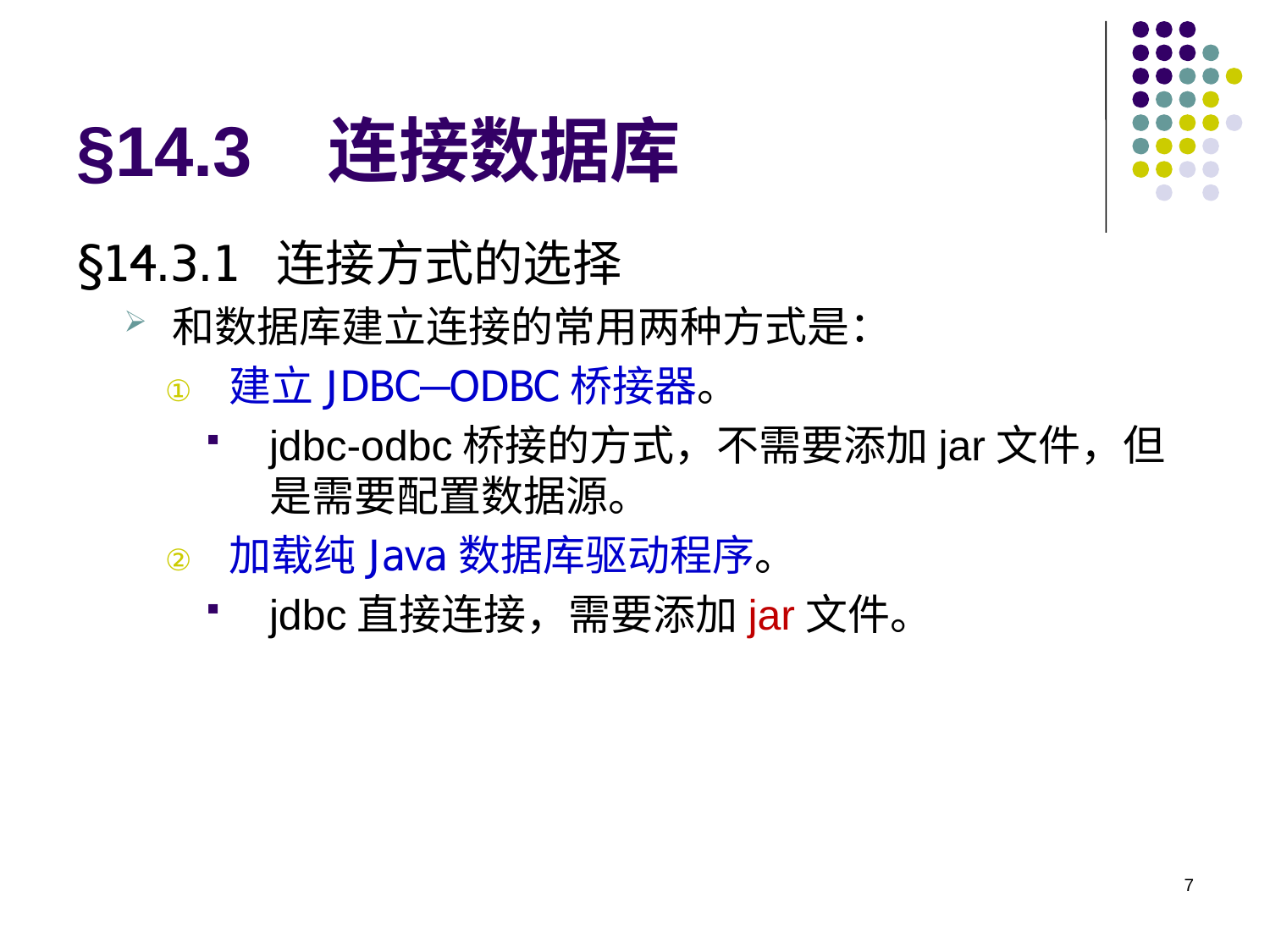

# §14.3   连接数据库
§14.3.1  连接方式的选择
和数据库建立连接的常用两种方式是：
建立JDBC─ODBC桥接器。
jdbc-odbc桥接的方式，不需要添加jar文件，但是需要配置数据源。
加载纯Java数据库驱动程序。
jdbc直接连接，需要添加jar文件。

7